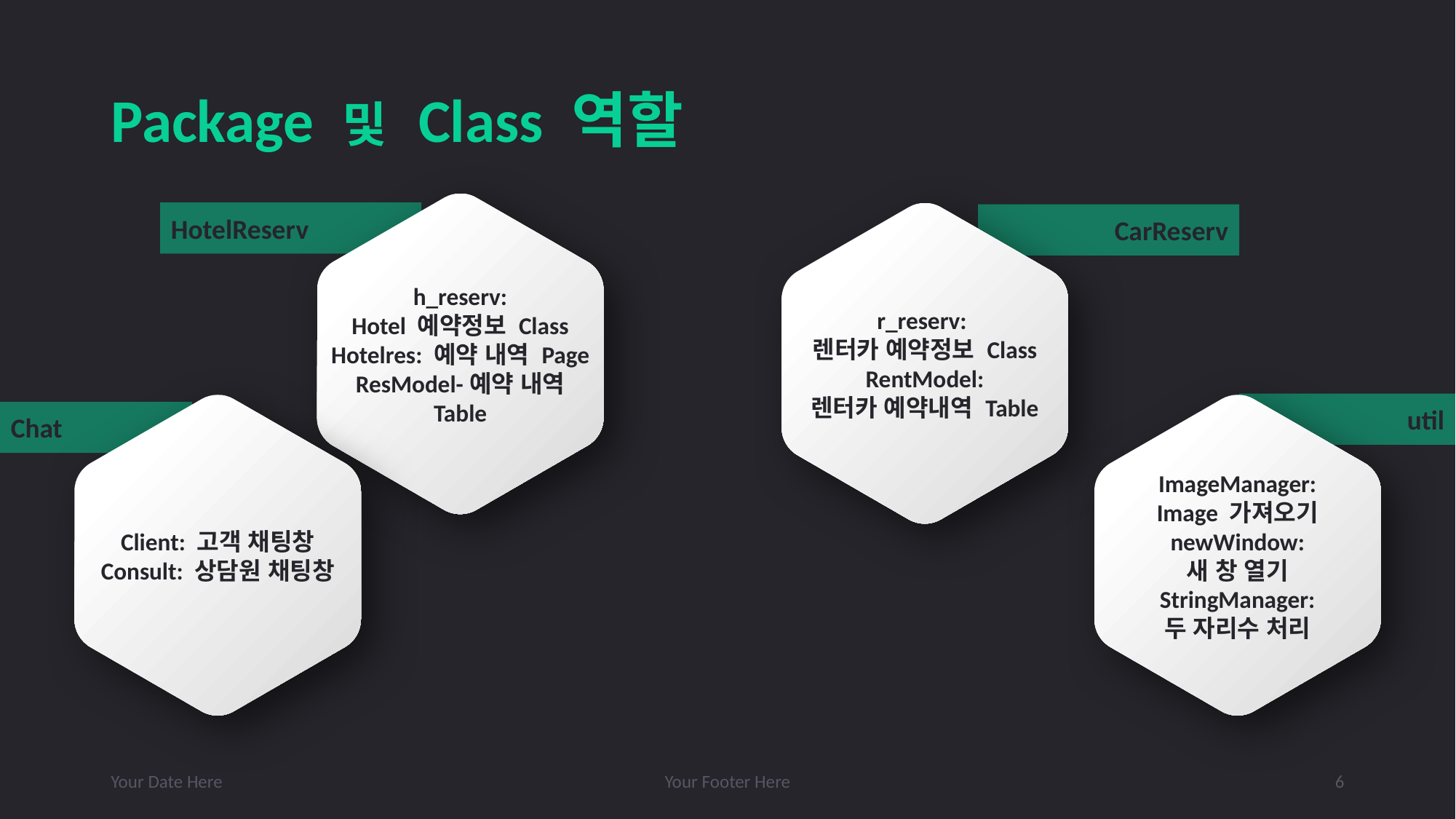

# Package 및 Class 역할
h_reserv:
Hotel 예약정보 Class
Hotelres: 예약 내역 Page
ResModel-예약 내역 Table
HotelReserv
r_reserv:
렌터카 예약정보 Class
RentModel:
렌터카 예약내역 Table
CarReserv
util
Client: 고객 채팅창
Consult: 상담원 채팅창
ImageManager:
Image 가져오기
newWindow:
새 창 열기
StringManager:
두 자리수 처리
Chat
Your Date Here
Your Footer Here
6